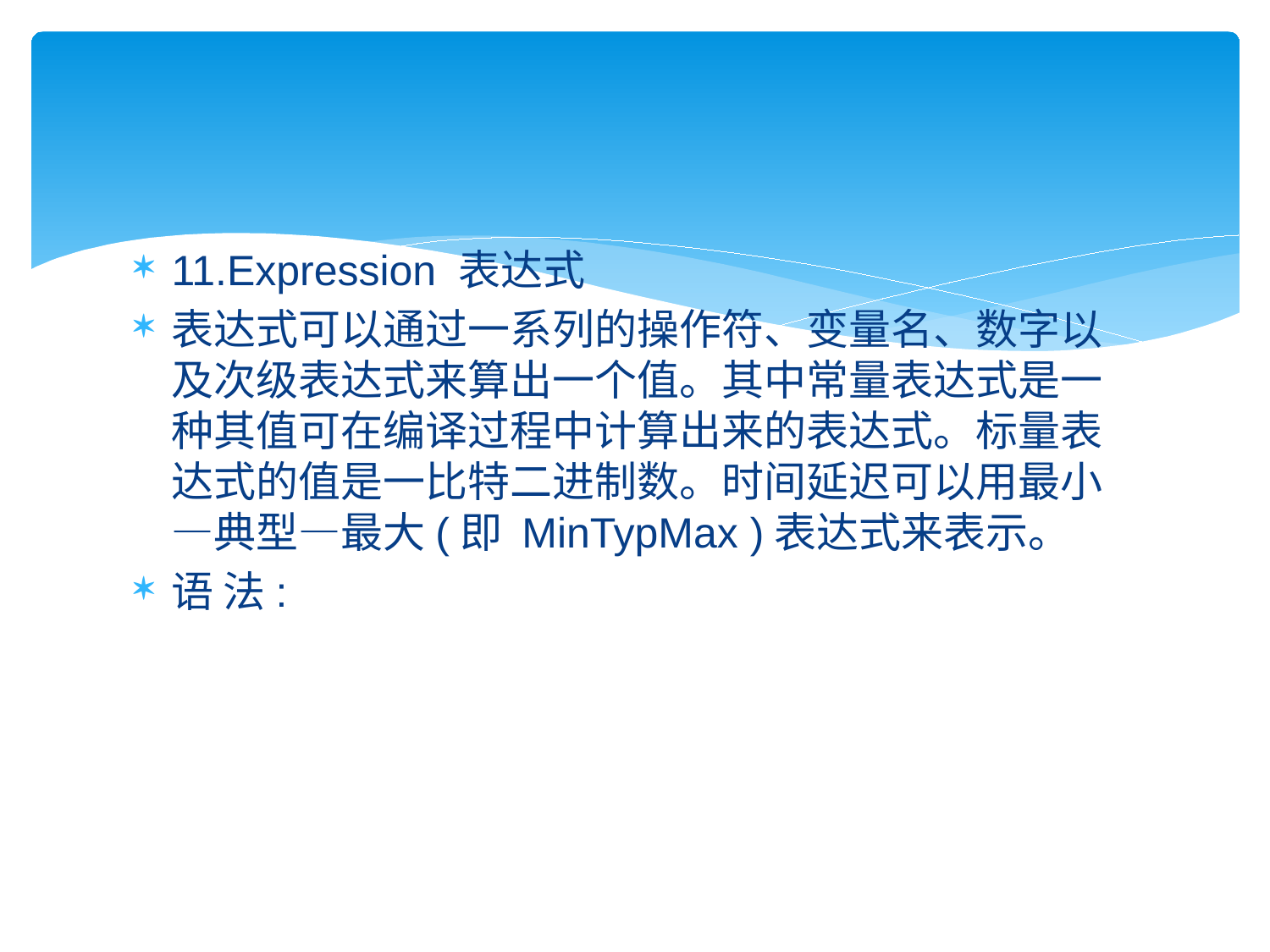

#
11.Expression 表达式
表达式可以通过一系列的操作符、变量名、数字以及次级表达式来算出一个值。其中常量表达式是一种其值可在编译过程中计算出来的表达式。标量表达式的值是一比特二进制数。时间延迟可以用最小—典型—最大(即 MinTypMax )表达式来表示。
语 法: